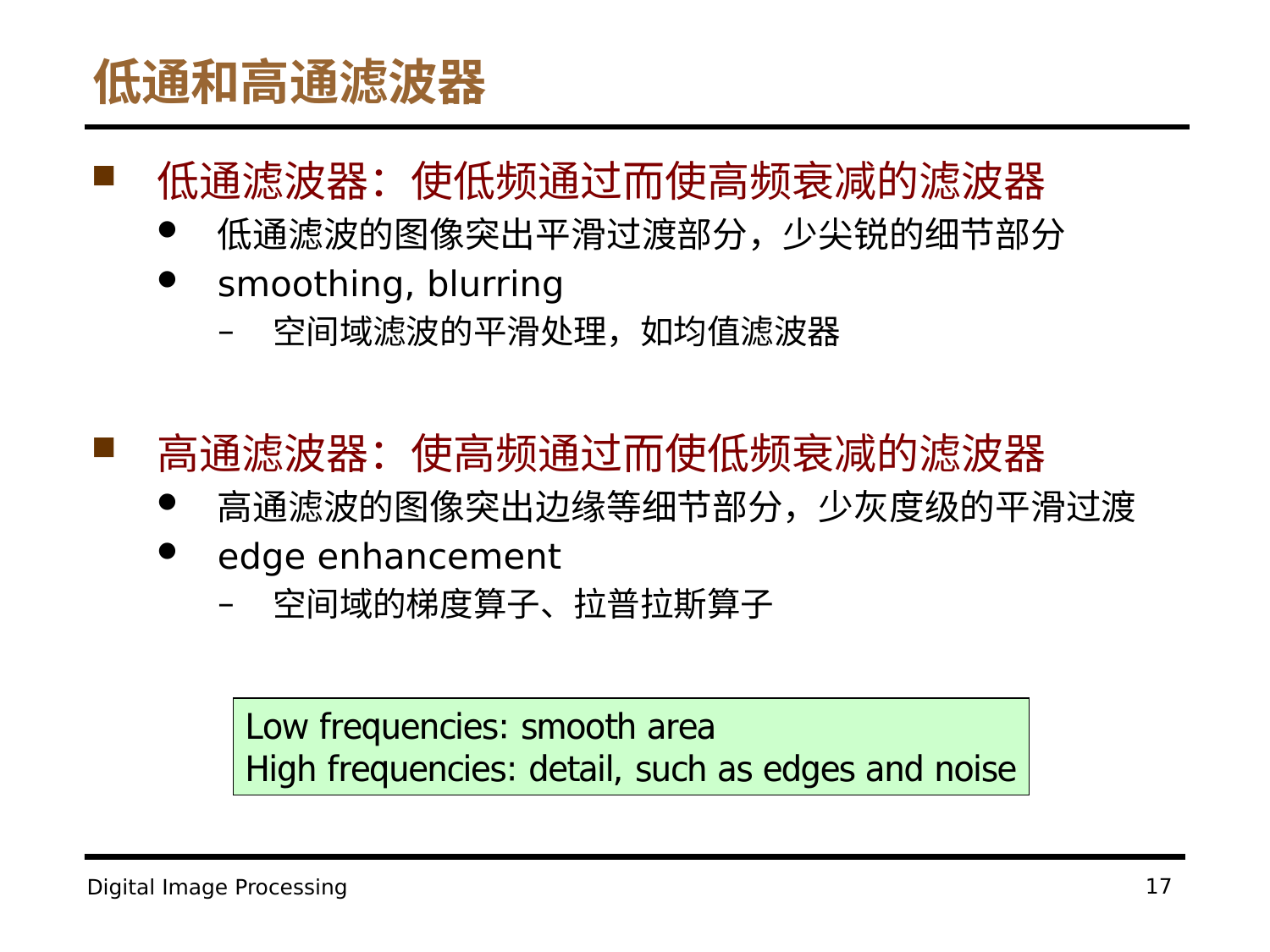

# 低通和高通滤波器
低通滤波器：使低频通过而使高频衰减的滤波器
低通滤波的图像突出平滑过渡部分，少尖锐的细节部分
smoothing, blurring
空间域滤波的平滑处理，如均值滤波器

高通滤波器：使高频通过而使低频衰减的滤波器
高通滤波的图像突出边缘等细节部分，少灰度级的平滑过渡
edge enhancement
空间域的梯度算子、拉普拉斯算子
Low frequencies: smooth area
High frequencies: detail, such as edges and noise
17
Digital Image Processing